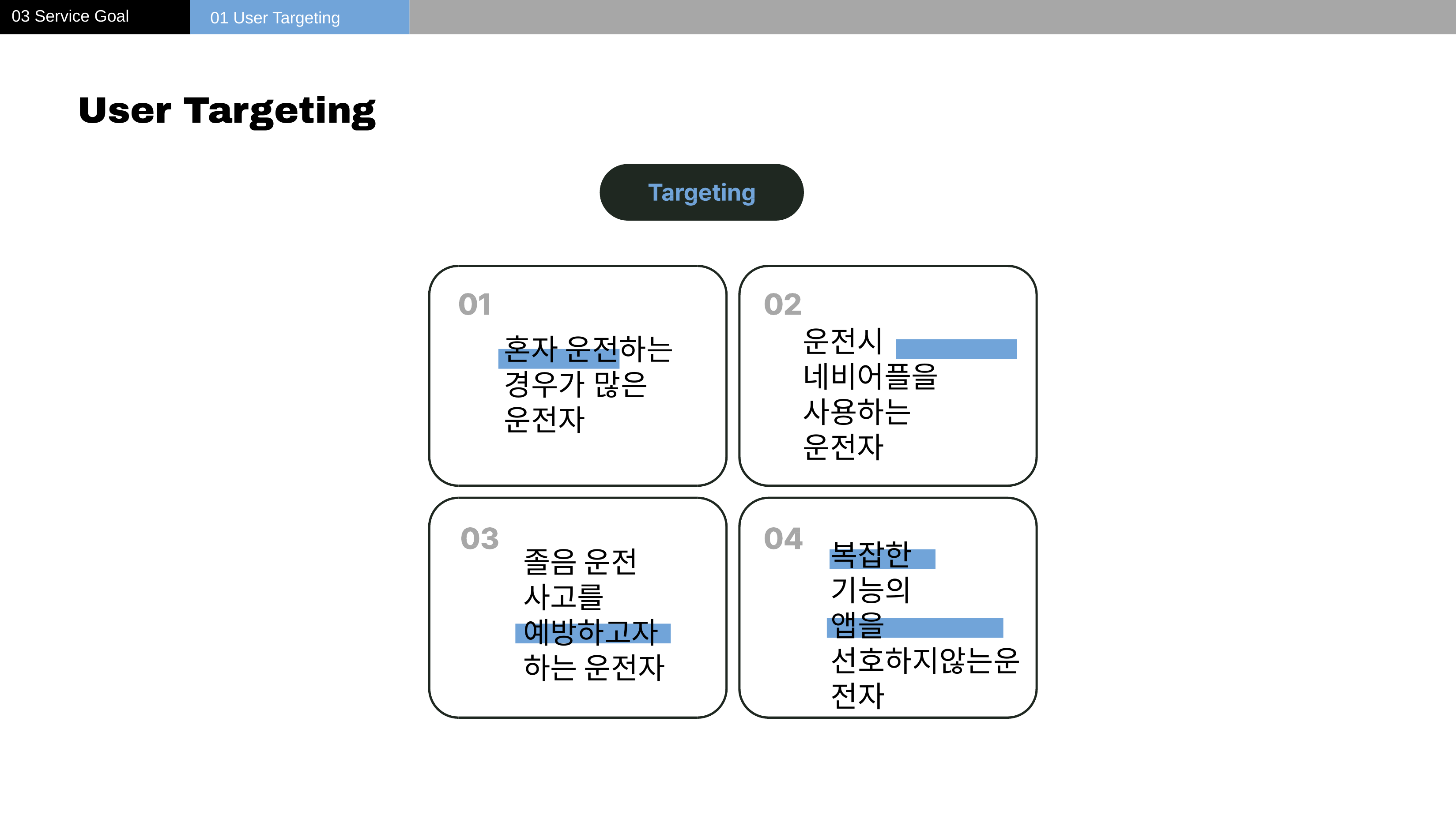

03 Service Goal
01 User Targeting
User Targeting

운전시 네비어플을 사용하는
운전자
혼자 운전하는
경우가 많은 운전자

복잡한
기능의
앱을 선호하지않는운전자
졸음 운전
사고를
예방하고자
하는 운전자